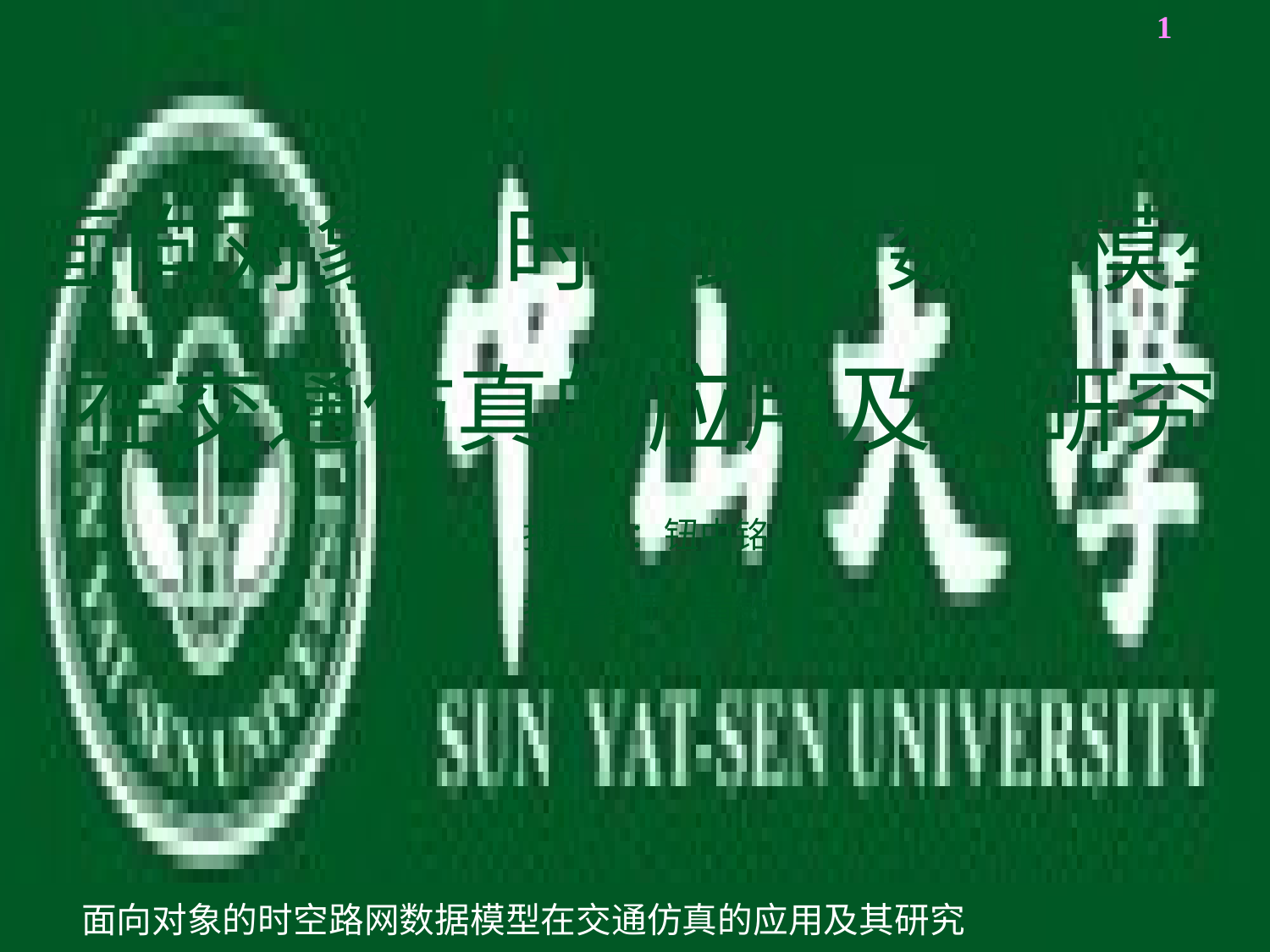

1
面向对象的时空路网数据模型在交通仿真的应用及其研究
报告人：钮中铭
指导老师：黄敏